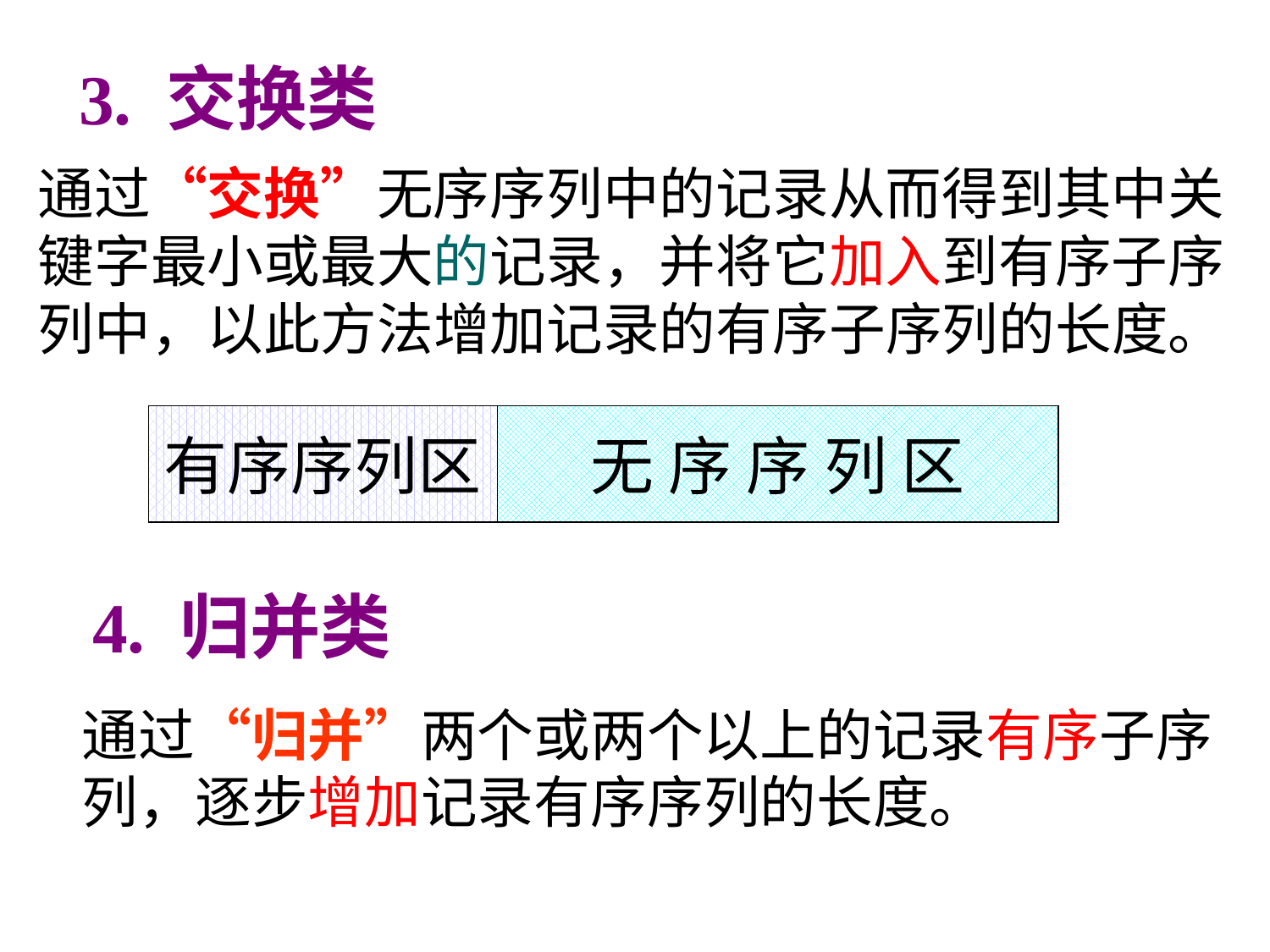

3. 交换类
通过“交换”无序序列中的记录从而得到其中关键字最小或最大的记录，并将它加入到有序子序列中，以此方法增加记录的有序子序列的长度。
有序序列区
无 序 序 列 区
4. 归并类
通过“归并”两个或两个以上的记录有序子序列，逐步增加记录有序序列的长度。